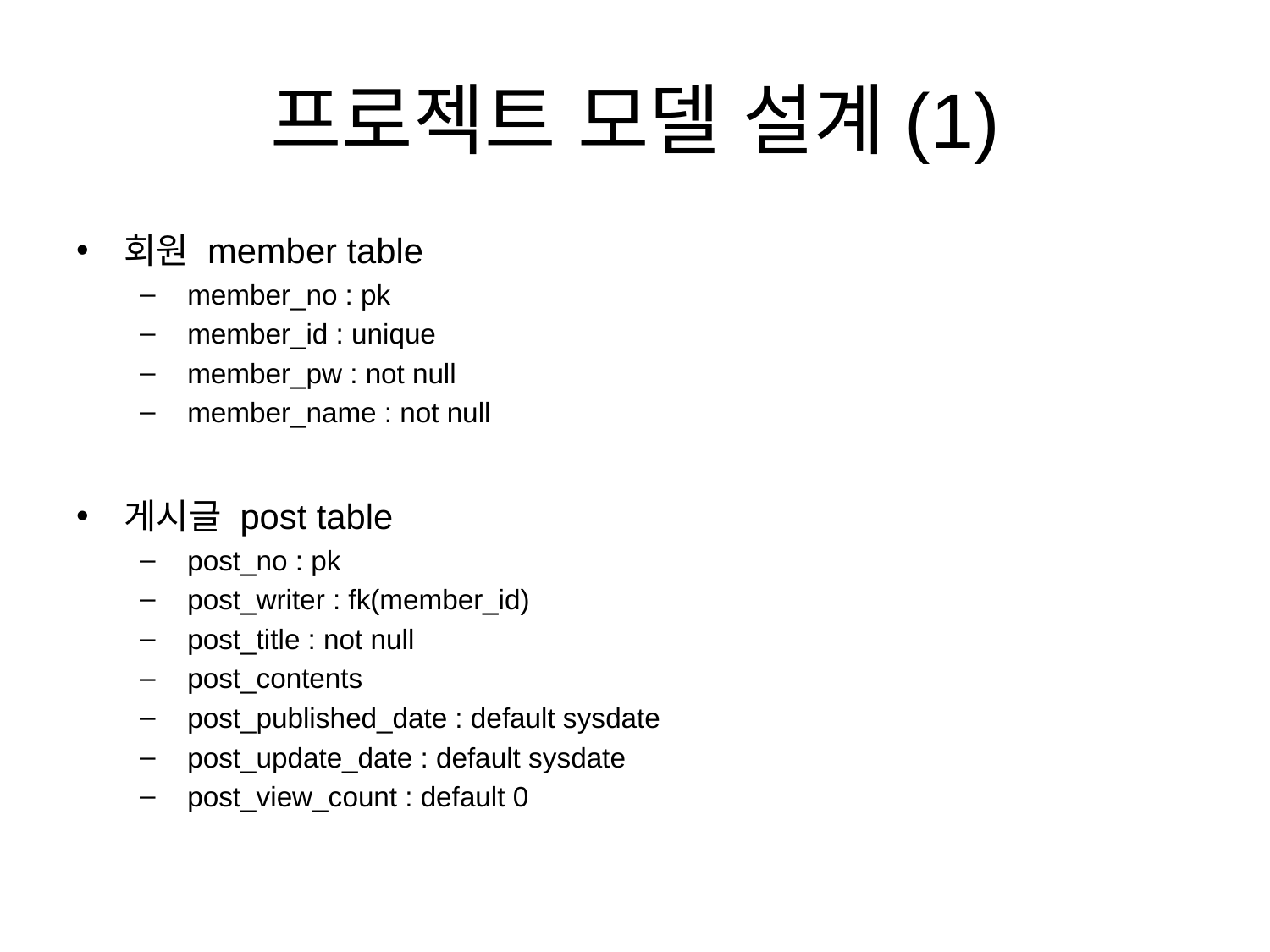

# 프로젝트 모델 설계(1)
회원 member table
 member_no : pk
 member_id : unique
 member_pw : not null
 member_name : not null

게시글 post table
 post_no : pk
 post_writer : fk(member_id)
 post_title : not null
 post_contents
 post_published_date : default sysdate
 post_update_date : default sysdate
 post_view_count : default 0